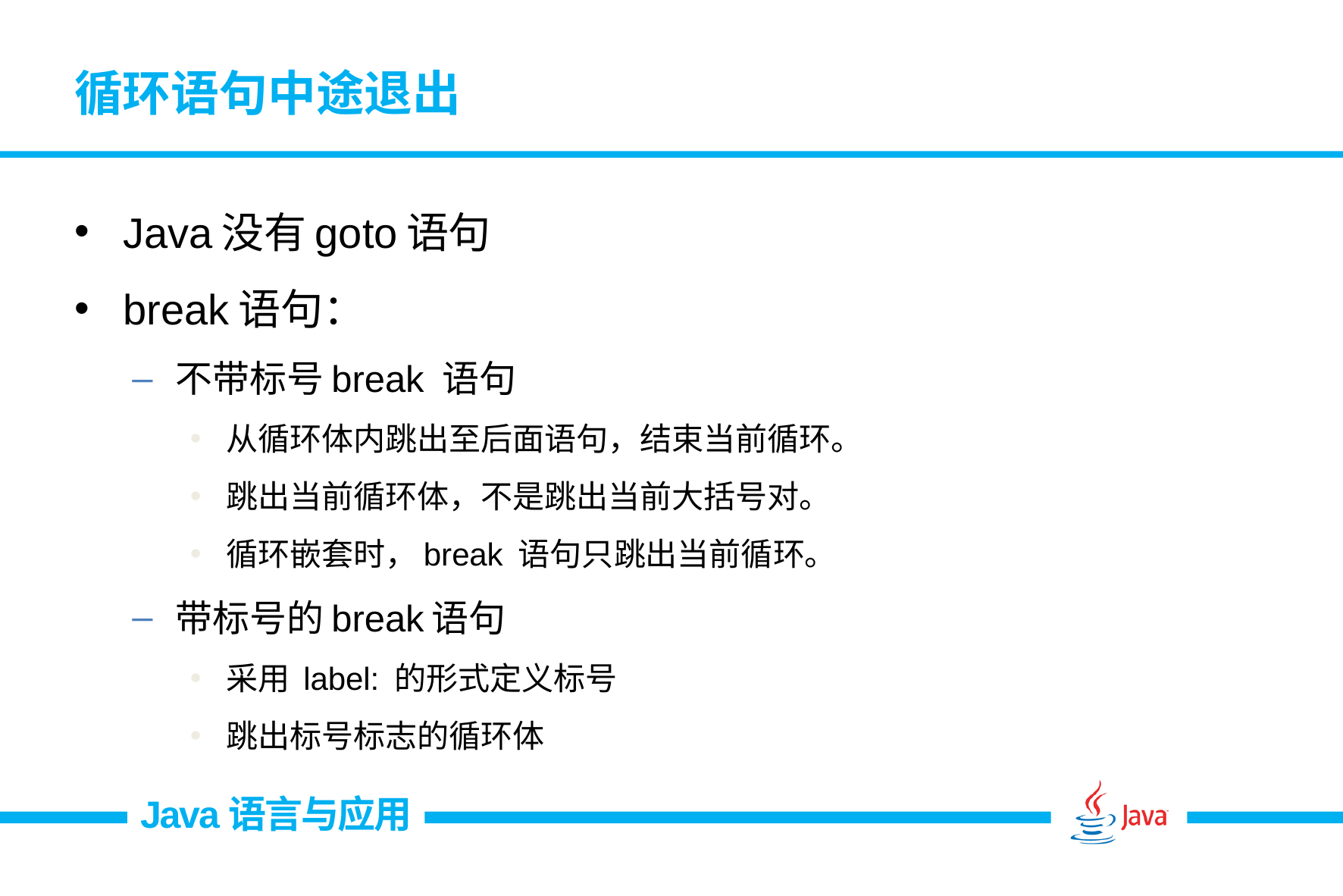

# 循环语句中途退出
Java没有goto语句
break语句：
不带标号break 语句
从循环体内跳出至后面语句，结束当前循环。
跳出当前循环体，不是跳出当前大括号对。
循环嵌套时，break 语句只跳出当前循环。
带标号的break语句
采用 label: 的形式定义标号
跳出标号标志的循环体